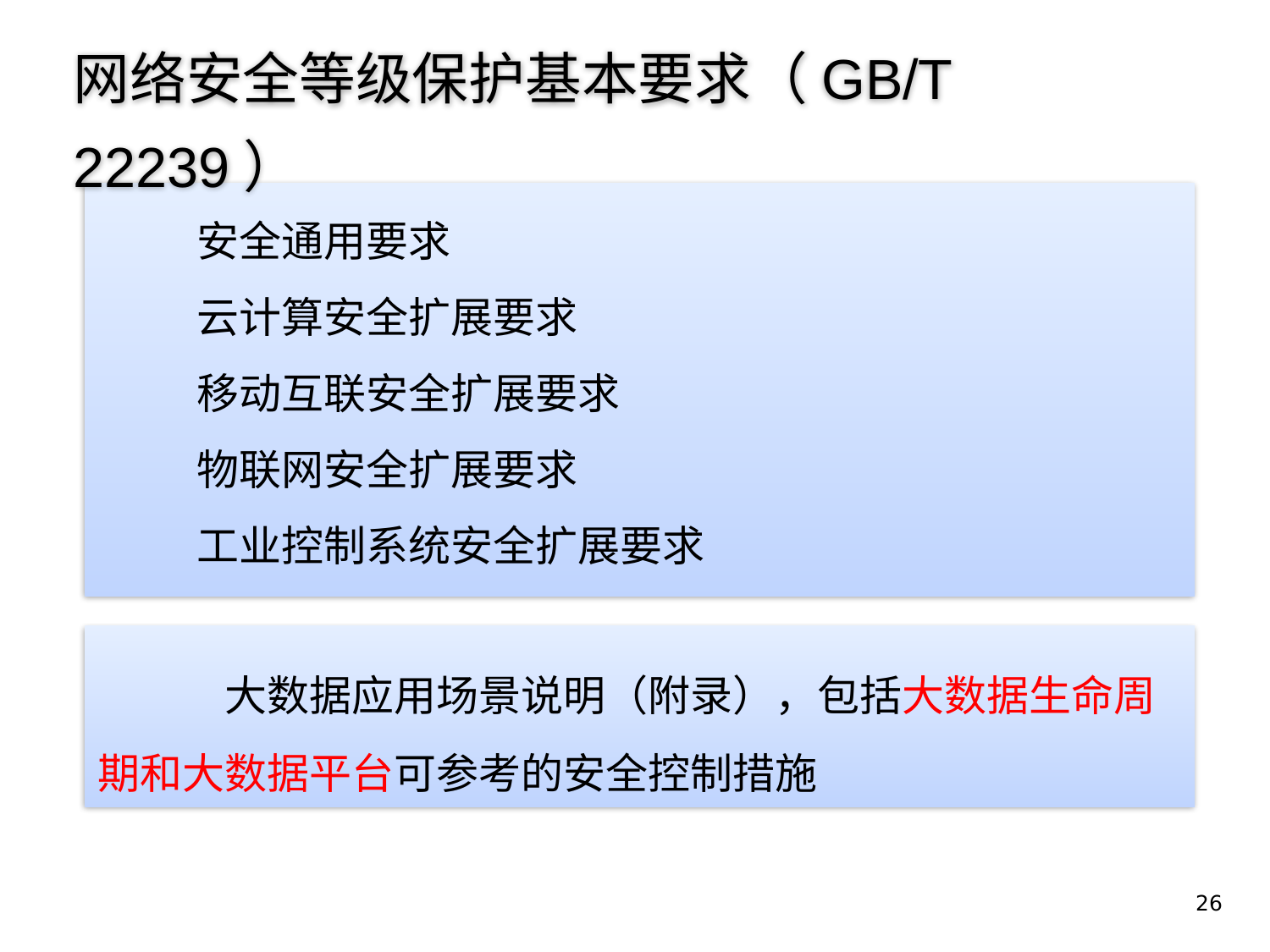

网络安全等级保护基本要求（GB/T 22239）
安全通用要求
云计算安全扩展要求
移动互联安全扩展要求
物联网安全扩展要求
工业控制系统安全扩展要求
	大数据应用场景说明（附录），包括大数据生命周期和大数据平台可参考的安全控制措施
26